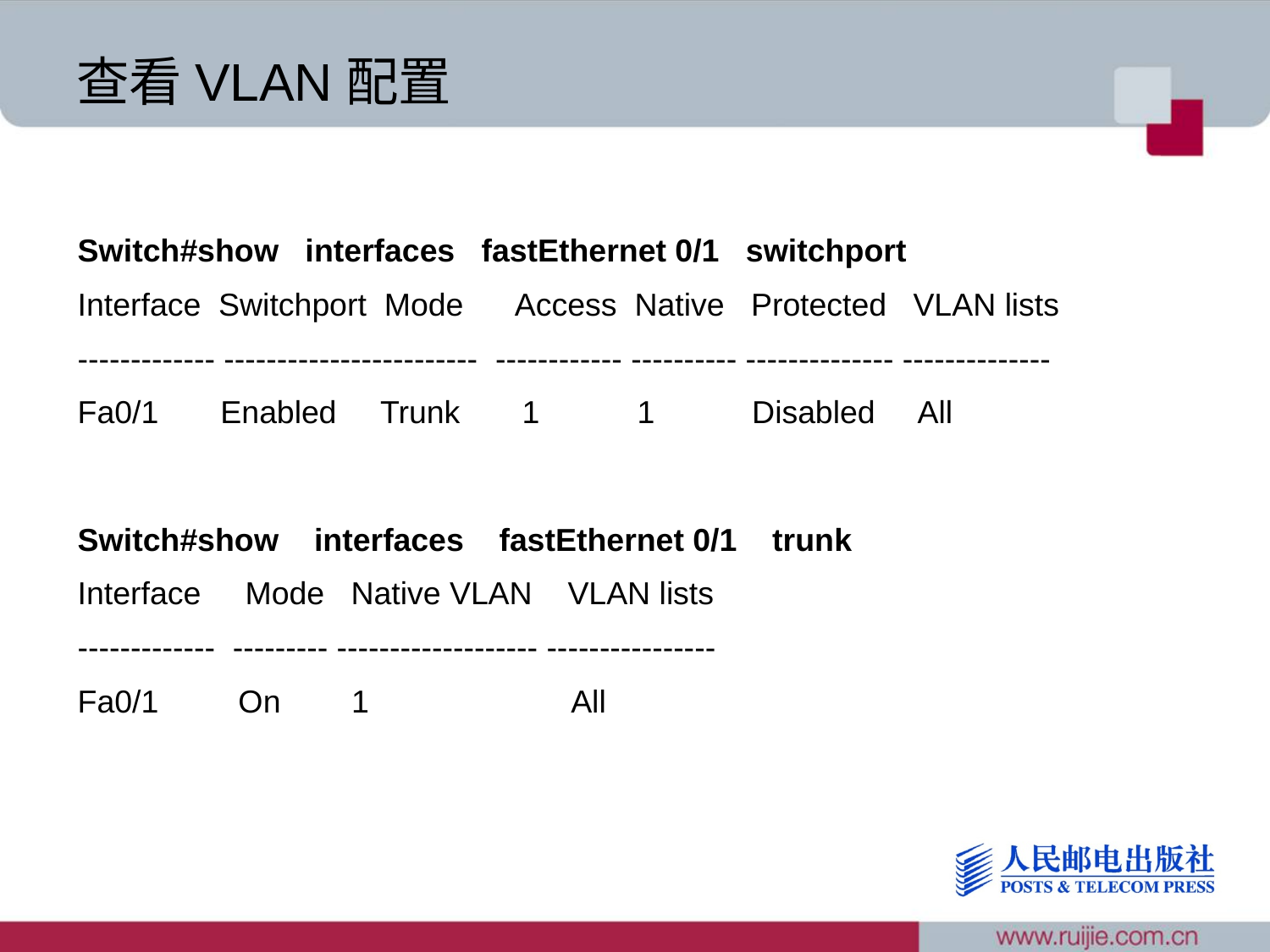

# 查看VLAN配置
Switch#show   interfaces   fastEthernet 0/1   switchport
Interface  Switchport  Mode      Access  Native   Protected   VLAN lists
------------- ------------------------  ------------ ---------- -------------- --------------
Fa0/1       Enabled     Trunk       1           1           Disabled     All

Switch#show    interfaces    fastEthernet 0/1    trunk
Interface     Mode   Native VLAN    VLAN lists
-------------  --------- ------------------- ----------------
Fa0/1         On        1                       All